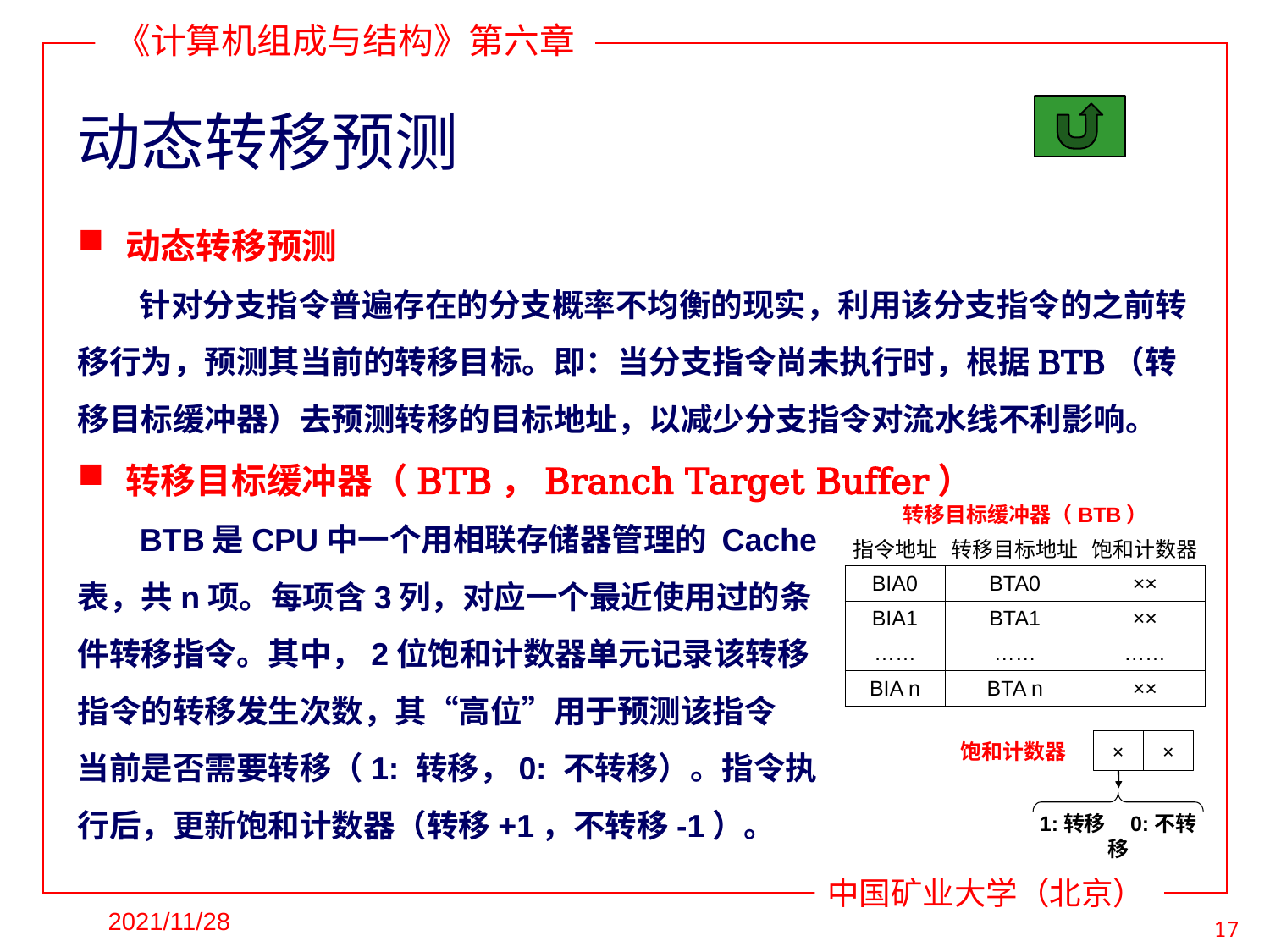

# 动态转移预测

动态转移预测
针对分支指令普遍存在的分支概率不均衡的现实，利用该分支指令的之前转移行为，预测其当前的转移目标。即：当分支指令尚未执行时，根据BTB（转移目标缓冲器）去预测转移的目标地址，以减少分支指令对流水线不利影响。
转移目标缓冲器（BTB，Branch Target Buffer）
BTB是CPU中一个用相联存储器管理的 Cache
表，共n项。每项含3列，对应一个最近使用过的条
件转移指令。其中，2位饱和计数器单元记录该转移
指令的转移发生次数，其“高位”用于预测该指令
当前是否需要转移（1: 转移，0: 不转移）。指令执
行后，更新饱和计数器（转移+1，不转移-1）。

| 转移目标缓冲器（BTB） |  |  |
| --- | --- | --- |
| 指令地址 | 转移目标地址 | 饱和计数器 |
| BIA0 | BTA0 | ×× |
| BIA1 | BTA1 | ×× |
| …… | …… | …… |
| BIA n | BTA n | ×× |

饱和计数器
×
×
1:转移    0:不转移
2021/11/28